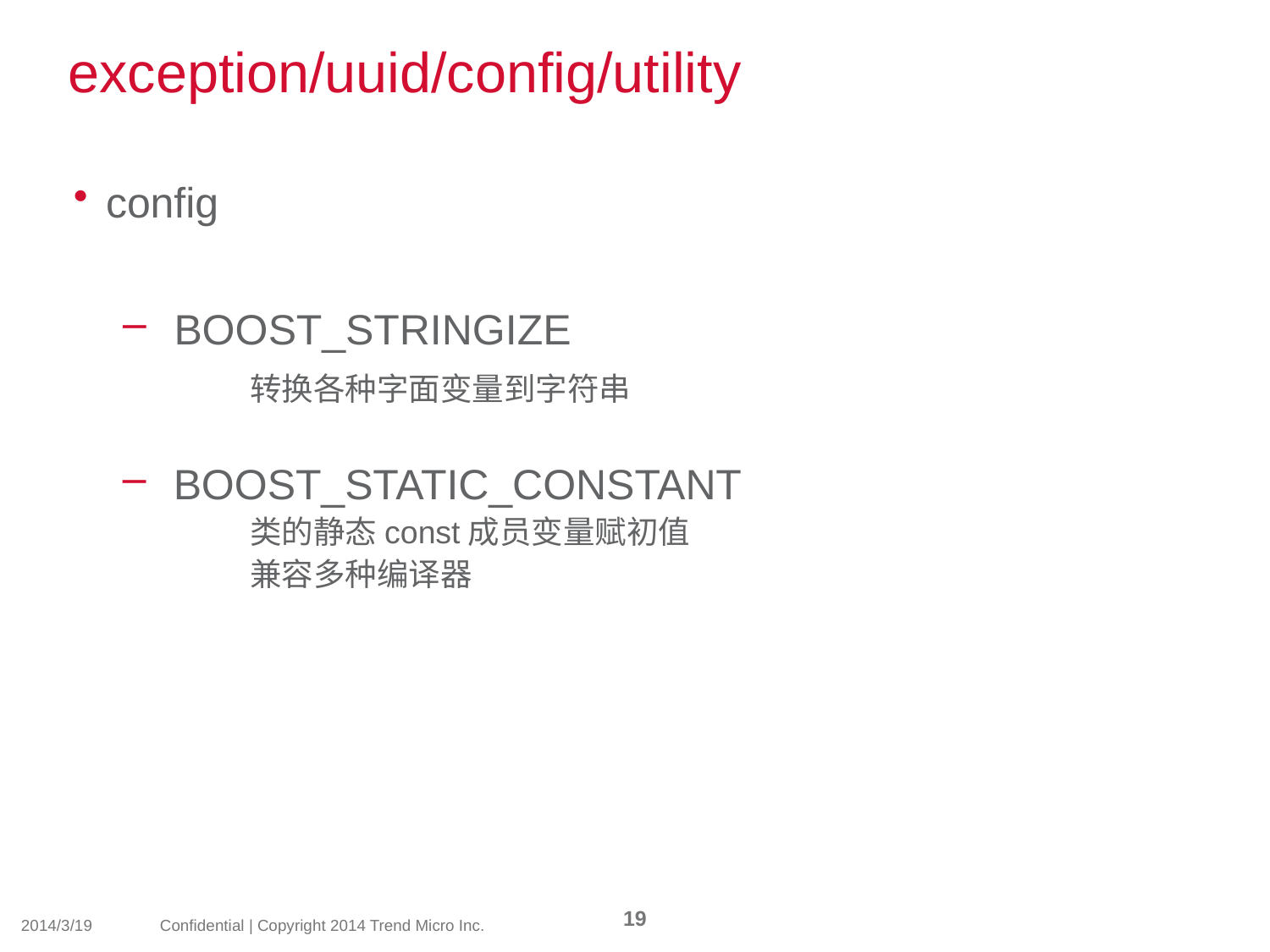

# exception/uuid/config/utility
config

BOOST_STRINGIZE
	转换各种字面变量到字符串

BOOST_STATIC_CONSTANT
	类的静态const成员变量赋初值
	兼容多种编译器
19
2014/3/19
Confidential | Copyright 2014 Trend Micro Inc.